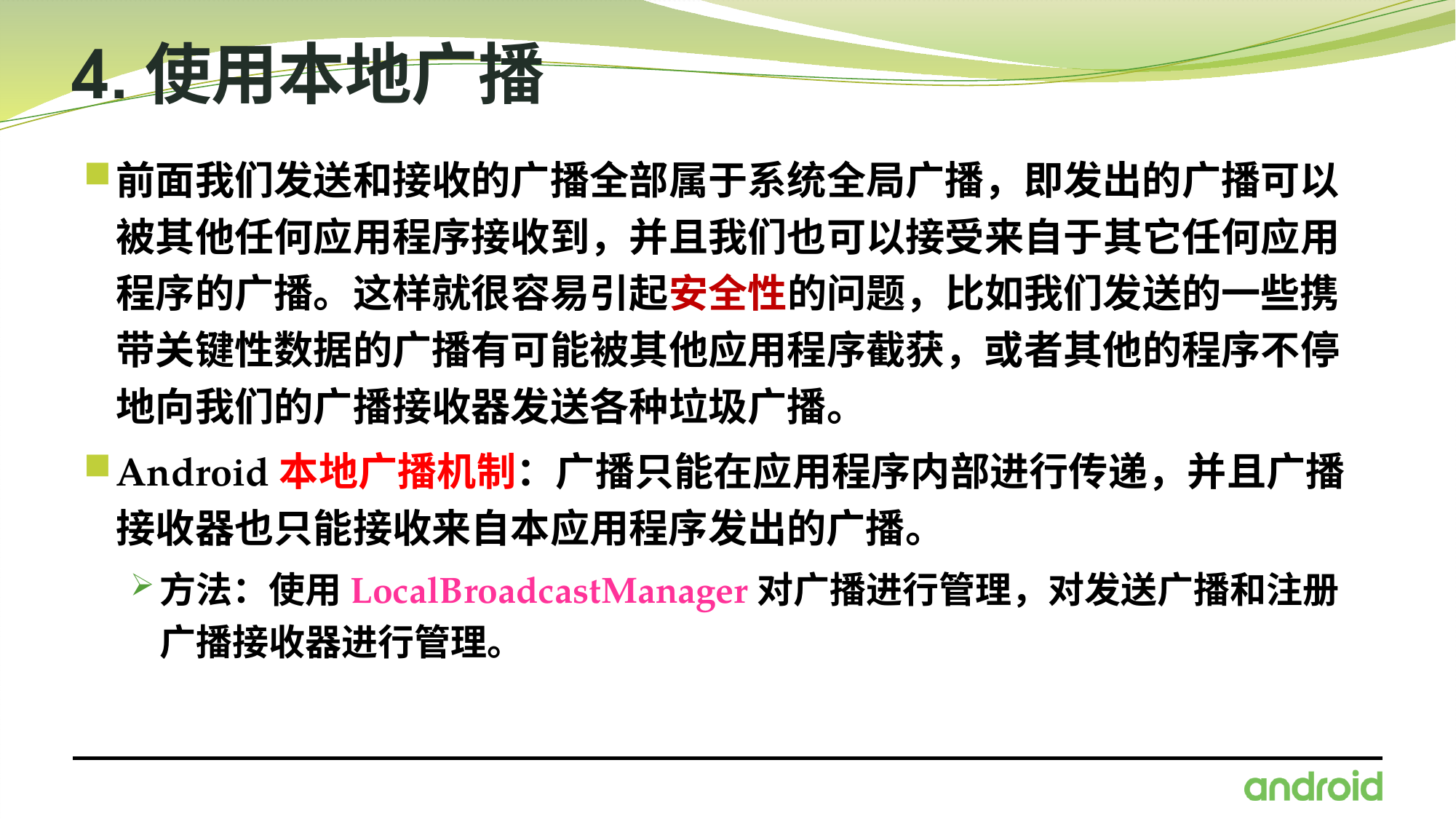

# 4.使用本地广播
前面我们发送和接收的广播全部属于系统全局广播，即发出的广播可以被其他任何应用程序接收到，并且我们也可以接受来自于其它任何应用程序的广播。这样就很容易引起安全性的问题，比如我们发送的一些携带关键性数据的广播有可能被其他应用程序截获，或者其他的程序不停地向我们的广播接收器发送各种垃圾广播。
Android本地广播机制：广播只能在应用程序内部进行传递，并且广播接收器也只能接收来自本应用程序发出的广播。
方法：使用LocalBroadcastManager对广播进行管理，对发送广播和注册广播接收器进行管理。